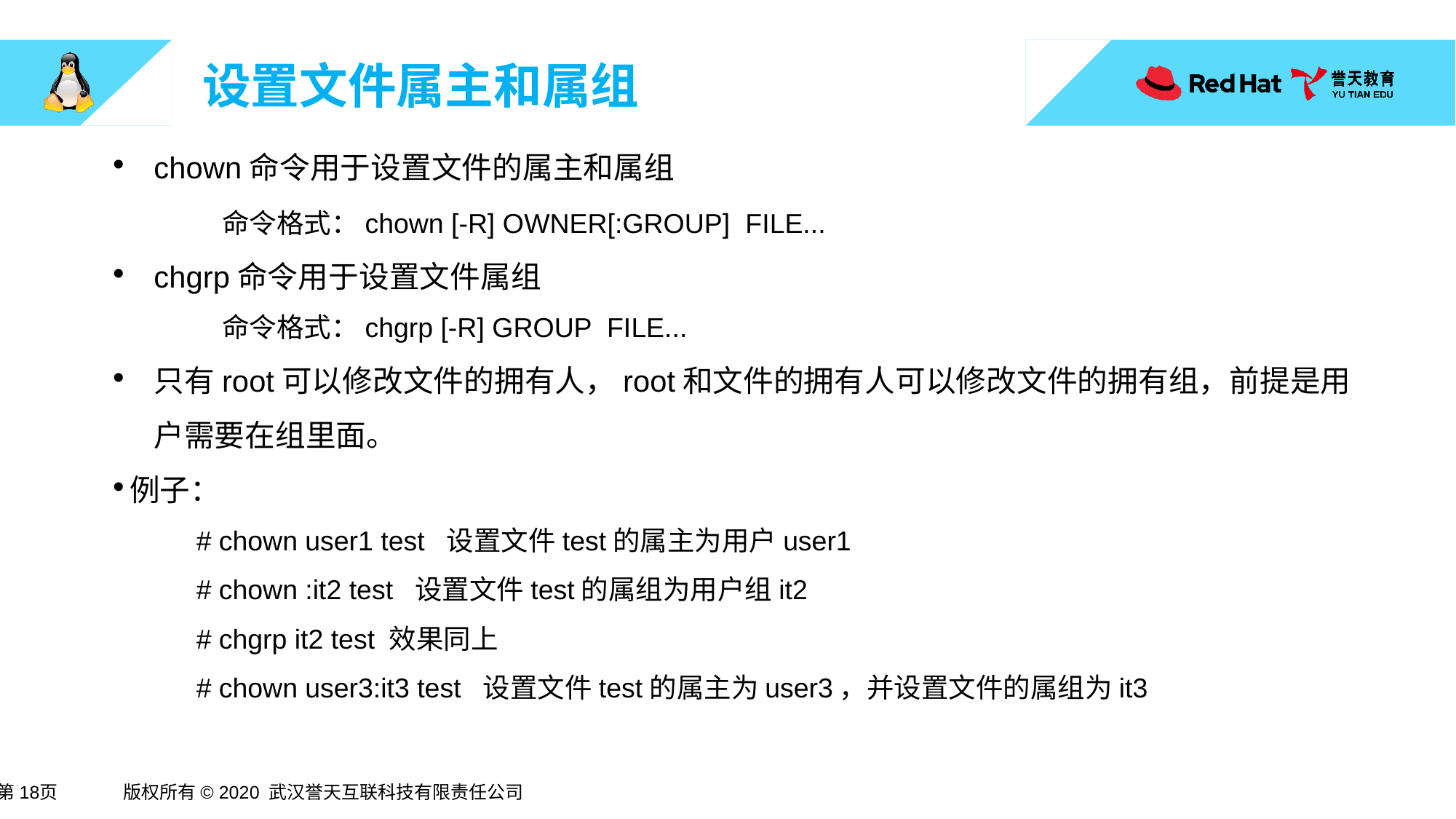

# 设置文件属主和属组
chown命令用于设置文件的属主和属组
	命令格式：chown [-R] OWNER[:GROUP]  FILE...
chgrp命令用于设置文件属组
	命令格式：chgrp [-R] GROUP  FILE...
只有root可以修改文件的拥有人，root和文件的拥有人可以修改文件的拥有组，前提是用户需要在组里面。
例子：
# chown user1 test  设置文件test的属主为用户user1
# chown :it2 test  设置文件test的属组为用户组it2
# chgrp it2 test 效果同上
# chown user3:it3 test  设置文件test的属主为user3，并设置文件的属组为it3

18